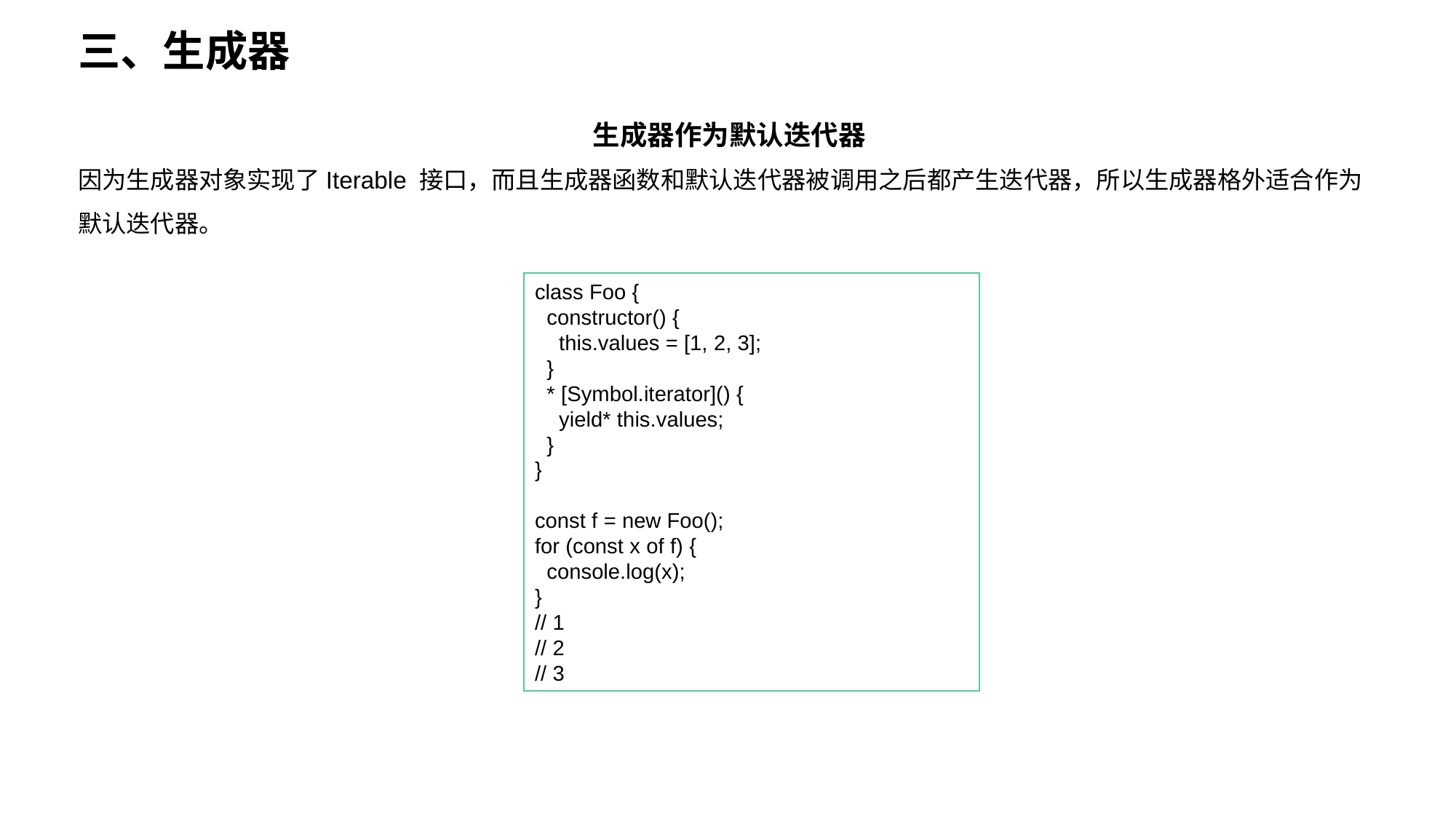

三、生成器
生成器作为默认迭代器
因为生成器对象实现了Iterable 接口，而且生成器函数和默认迭代器被调用之后都产生迭代器，所以生成器格外适合作为默认迭代器。
class Foo {
  constructor() {
    this.values = [1, 2, 3];
  }
  * [Symbol.iterator]() {
    yield* this.values;
  }
}

const f = new Foo();
for (const x of f) {
  console.log(x);
}
// 1
// 2
// 3